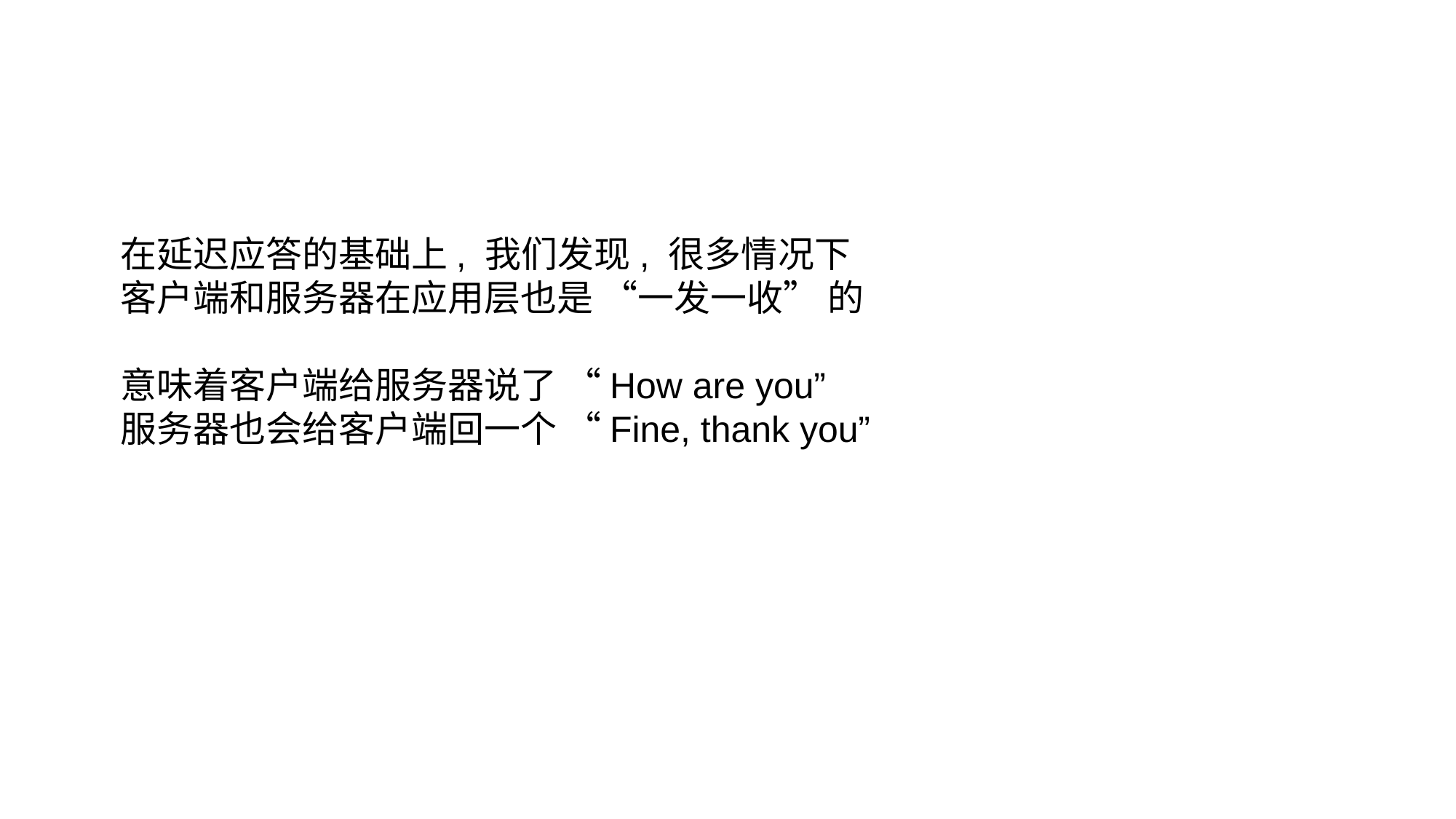

在延迟应答的基础上, 我们发现, 很多情况下
客户端和服务器在应用层也是 “一发一收” 的
意味着客户端给服务器说了 “How are you”
服务器也会给客户端回一个 “Fine, thank you”